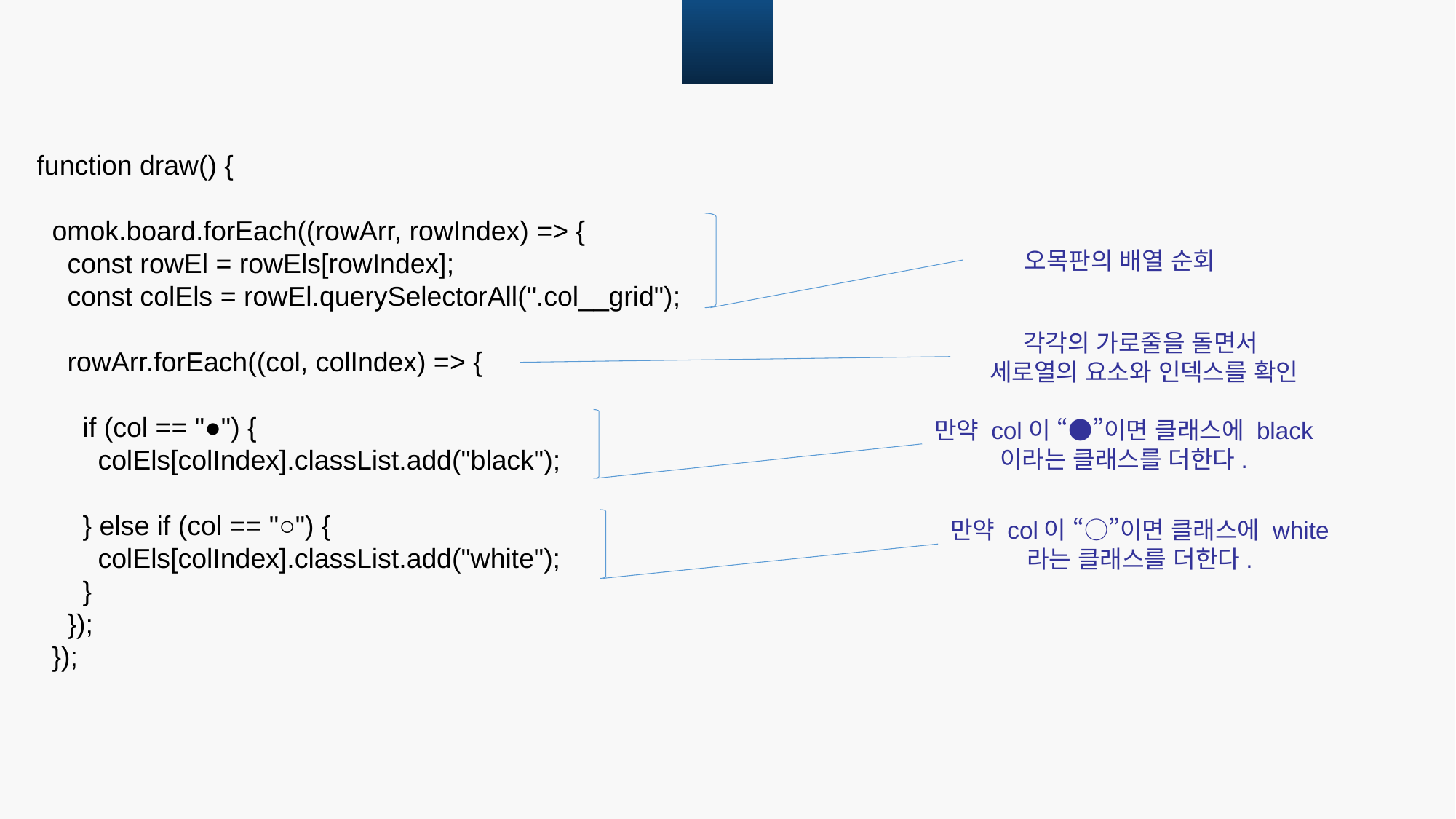

05-8
function draw() {

  omok.board.forEach((rowArr, rowIndex) => {
    const rowEl = rowEls[rowIndex];
    const colEls = rowEl.querySelectorAll(".col__grid");

    rowArr.forEach((col, colIndex) => {

      if (col == "●") {
        colEls[colIndex].classList.add("black");

      } else if (col == "○") {
        colEls[colIndex].classList.add("white");
      }
    });
  });

오목판의 배열 순회
각각의 가로줄을 돌면서
세로열의 요소와 인덱스를 확인

만약 col이 “●”이면 클래스에 black 이라는 클래스를 더한다.

만약 col이 “○”이면 클래스에 white 라는 클래스를 더한다.